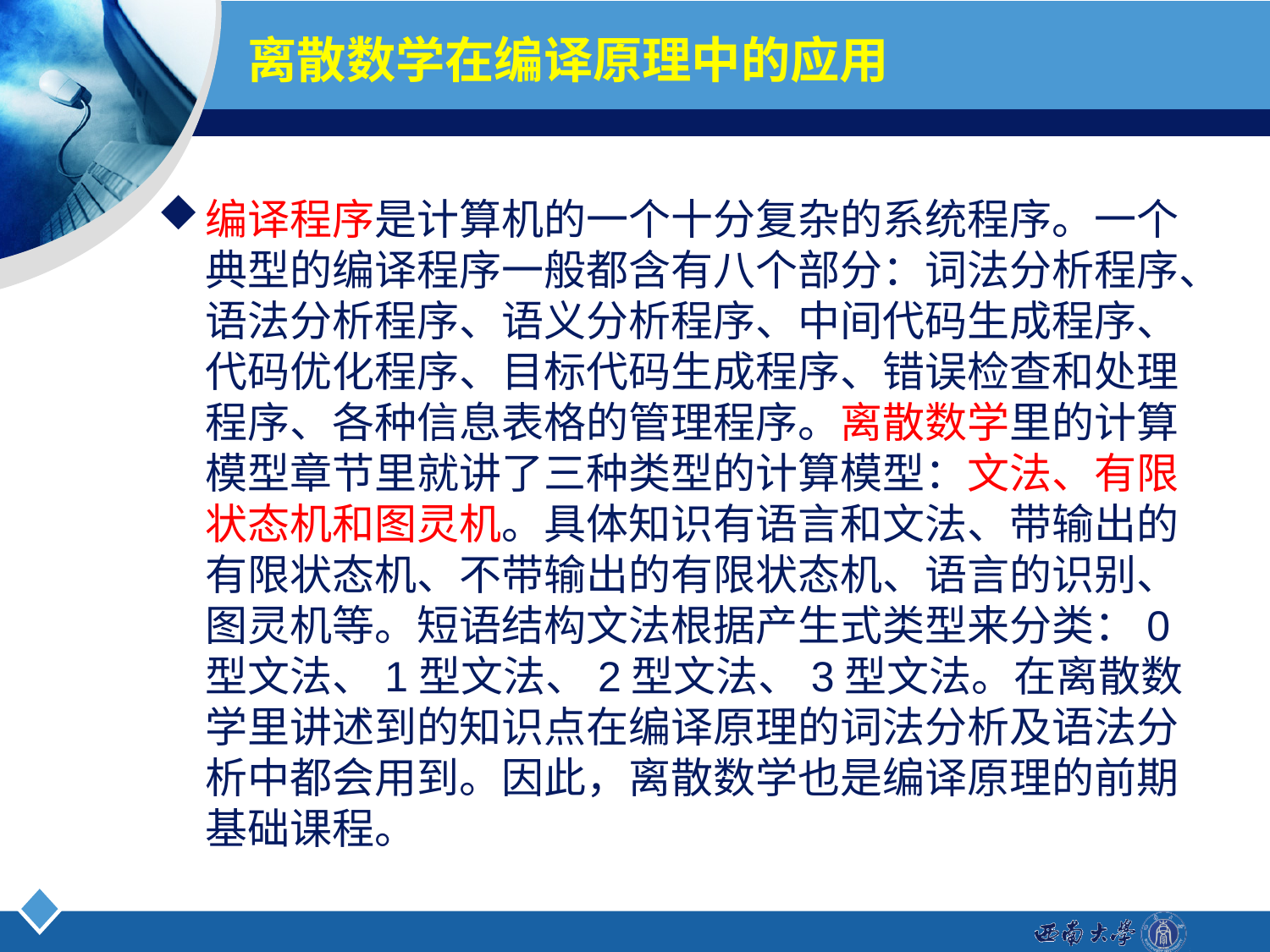

# 离散数学在编译原理中的应用
编译程序是计算机的一个十分复杂的系统程序。一个典型的编译程序一般都含有八个部分：词法分析程序、语法分析程序、语义分析程序、中间代码生成程序、代码优化程序、目标代码生成程序、错误检查和处理程序、各种信息表格的管理程序。离散数学里的计算模型章节里就讲了三种类型的计算模型：文法、有限状态机和图灵机。具体知识有语言和文法、带输出的有限状态机、不带输出的有限状态机、语言的识别、图灵机等。短语结构文法根据产生式类型来分类：0型文法、1型文法、2型文法、3型文法。在离散数学里讲述到的知识点在编译原理的词法分析及语法分析中都会用到。因此，离散数学也是编译原理的前期基础课程。